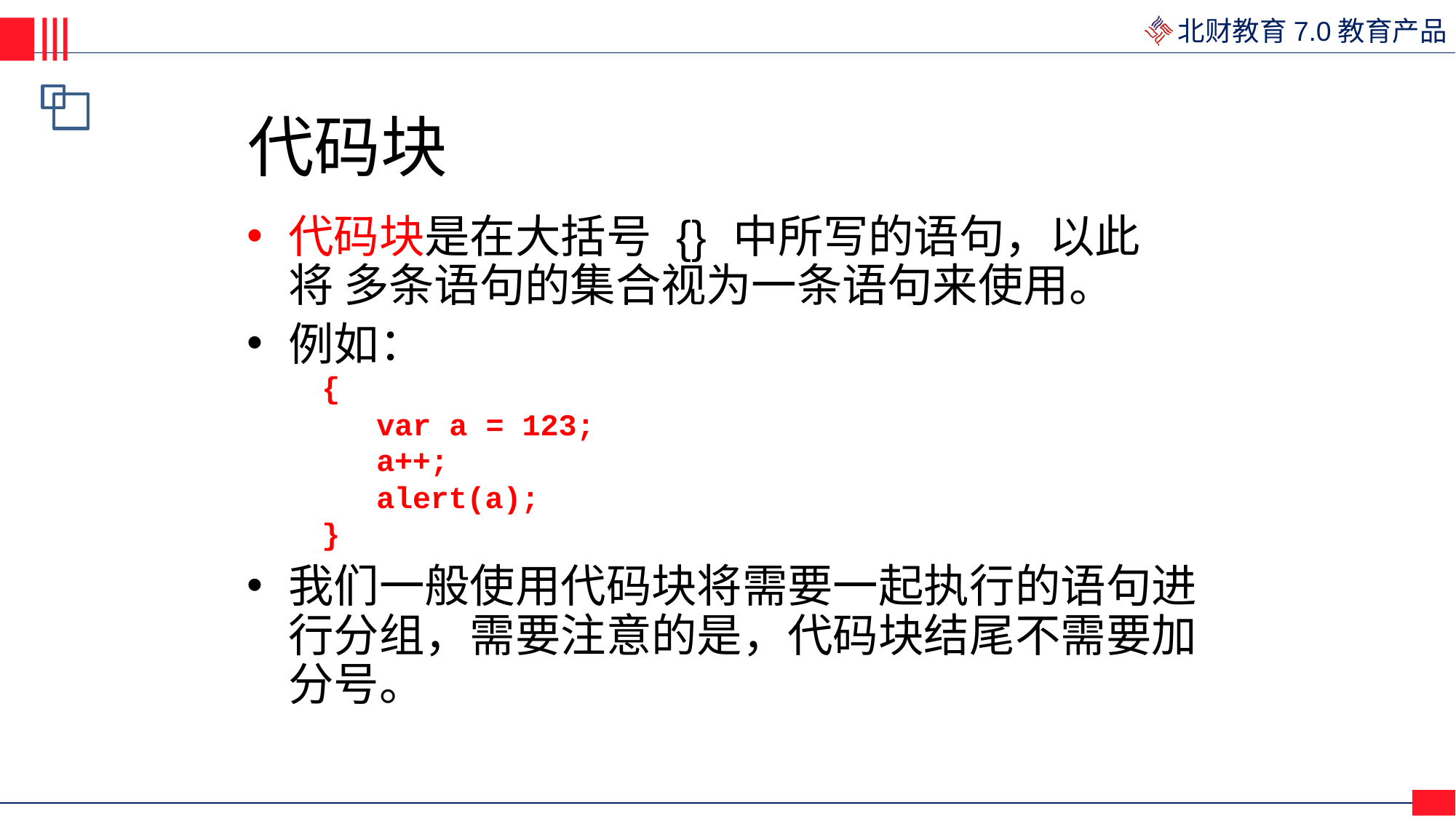

# 代码块
代码块是在大括号 {} 中所写的语句，以此将 多条语句的集合视为一条语句来使用。
例如：
{
var a = 123;
a++;
alert(a);
}
我们一般使用代码块将需要一起执行的语句进 行分组，需要注意的是，代码块结尾不需要加 分号。